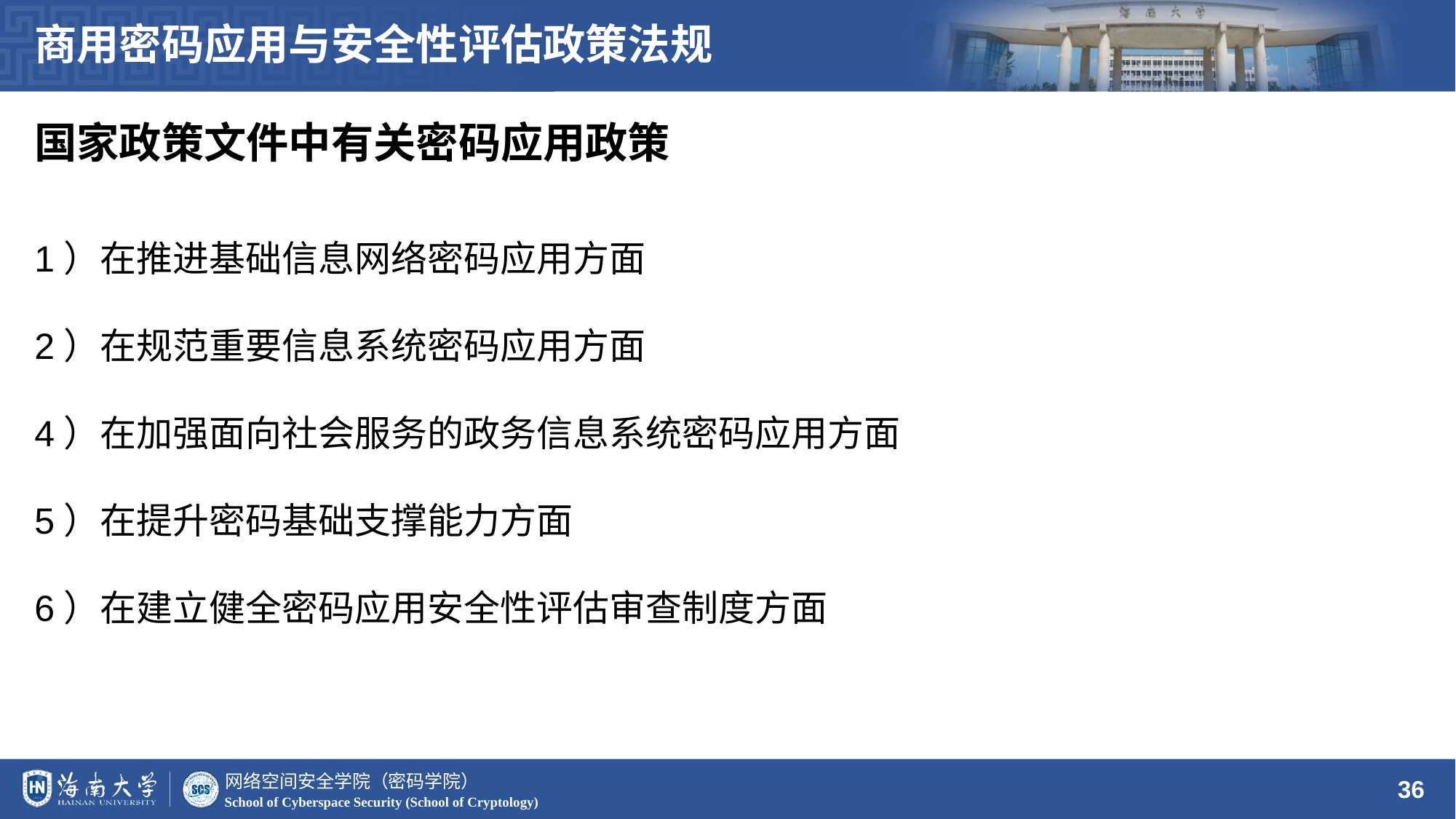

商用密码应用与安全性评估政策法规

国家政策文件中有关密码应用政策

1）在推进基础信息网络密码应用方面

2）在规范重要信息系统密码应用方面

4）在加强面向社会服务的政务信息系统密码应用方面

5）在提升密码基础支撑能力方面

6）在建立健全密码应用安全性评估审查制度方面
36